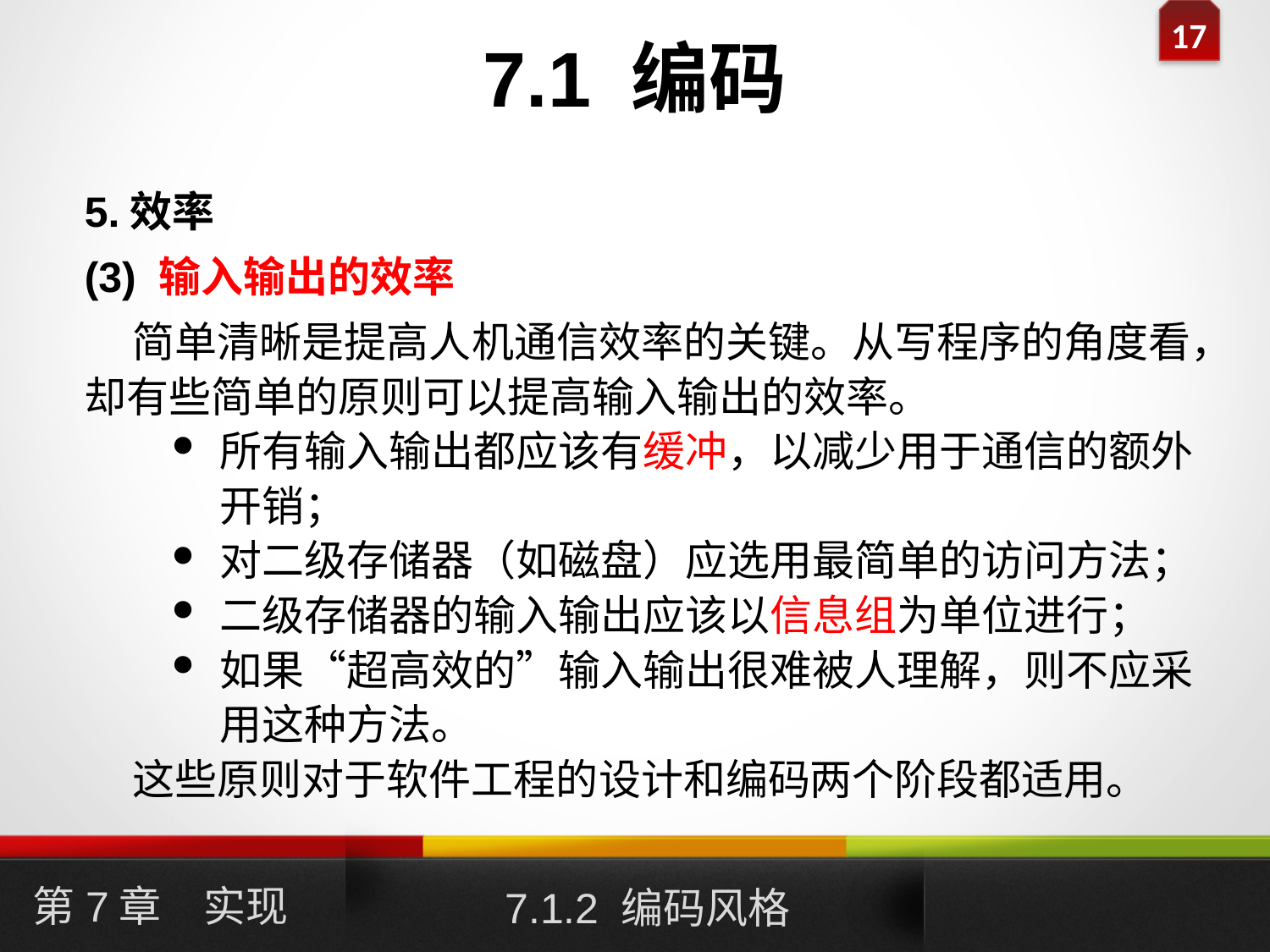

# 7.1 编码
5.效率
(3) 输入输出的效率
    简单清晰是提高人机通信效率的关键。从写程序的角度看，却有些简单的原则可以提高输入输出的效率。
所有输入输出都应该有缓冲，以减少用于通信的额外开销；
对二级存储器（如磁盘）应选用最简单的访问方法；
二级存储器的输入输出应该以信息组为单位进行；
如果“超高效的”输入输出很难被人理解，则不应采用这种方法。
    这些原则对于软件工程的设计和编码两个阶段都适用。
第7章　实现
7.1.2 编码风格